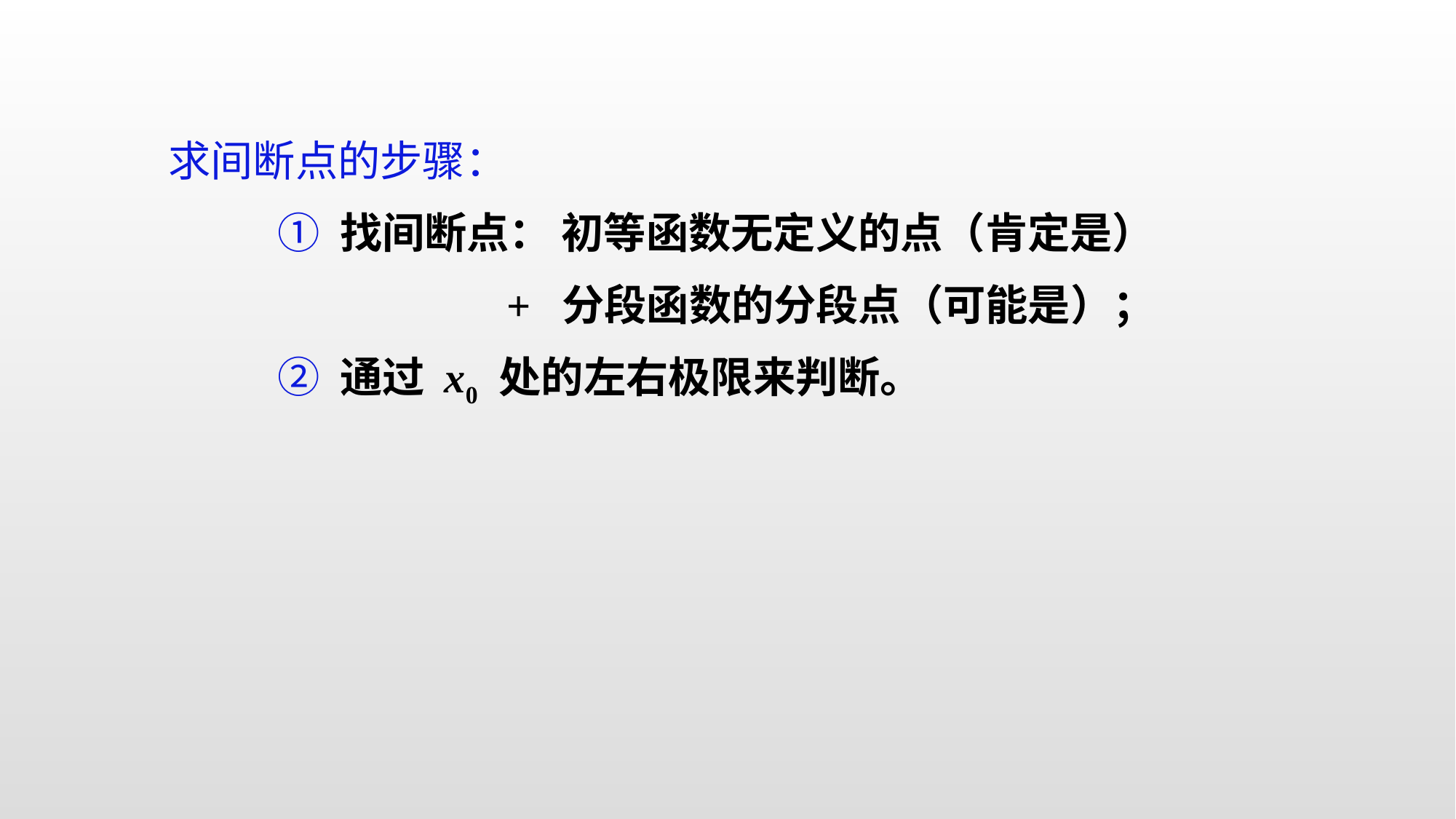

求间断点的步骤：
	① 找间断点： 初等函数无定义的点（肯定是）
			 +  分段函数的分段点（可能是）；
	② 通过 x0 处的左右极限来判断。

10